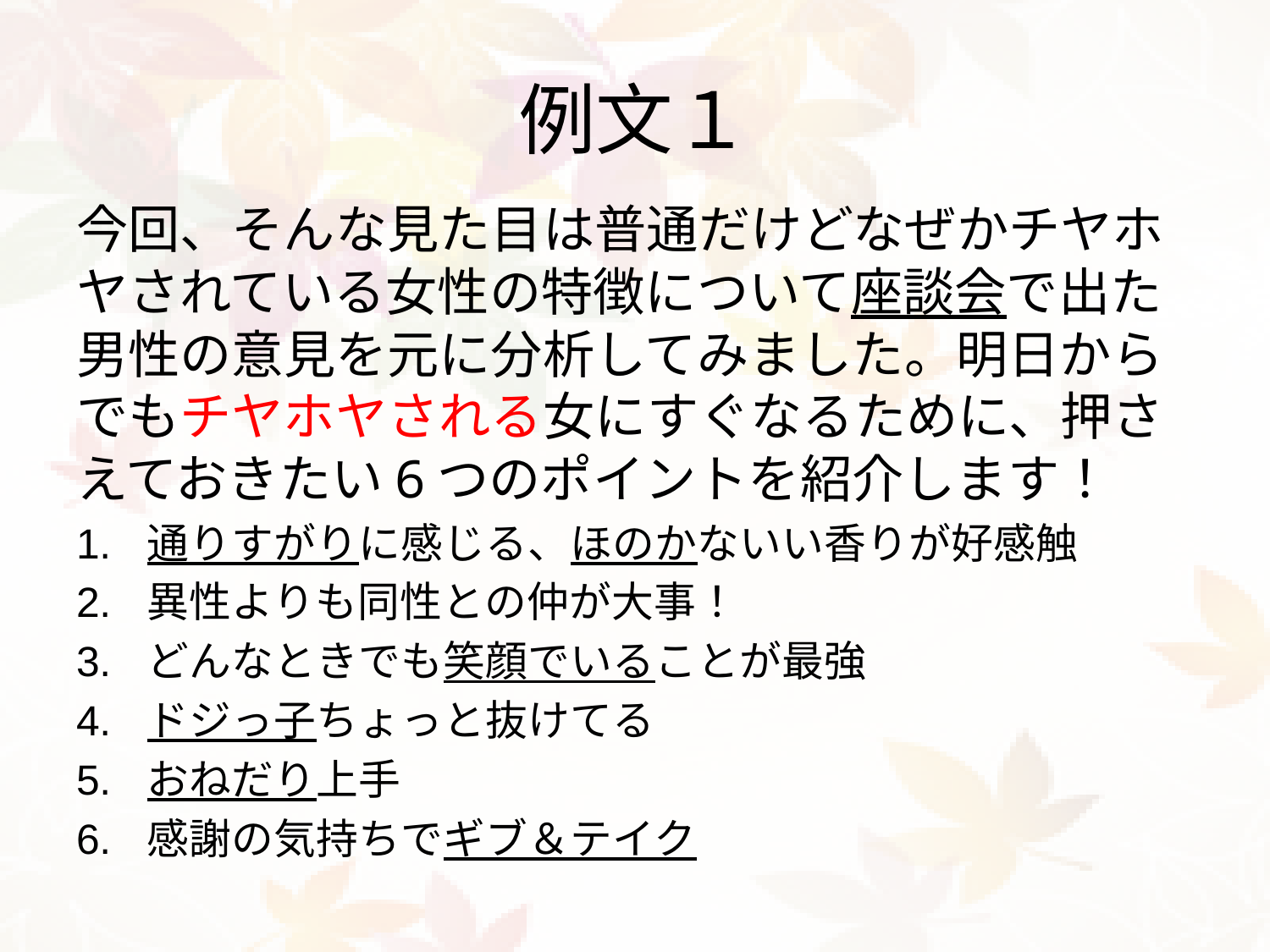

# 例文１
今回、そんな見た目は普通だけどなぜかチヤホヤされている女性の特徴について座談会で出た男性の意見を元に分析してみました。明日からでもチヤホヤされる女にすぐなるために、押さえておきたい6つのポイントを紹介します！
通りすがりに感じる、ほのかないい香りが好感触
異性よりも同性との仲が大事！
どんなときでも笑顔でいることが最強
ドジっ子ちょっと抜けてる
おねだり上手
感謝の気持ちでギブ＆テイク